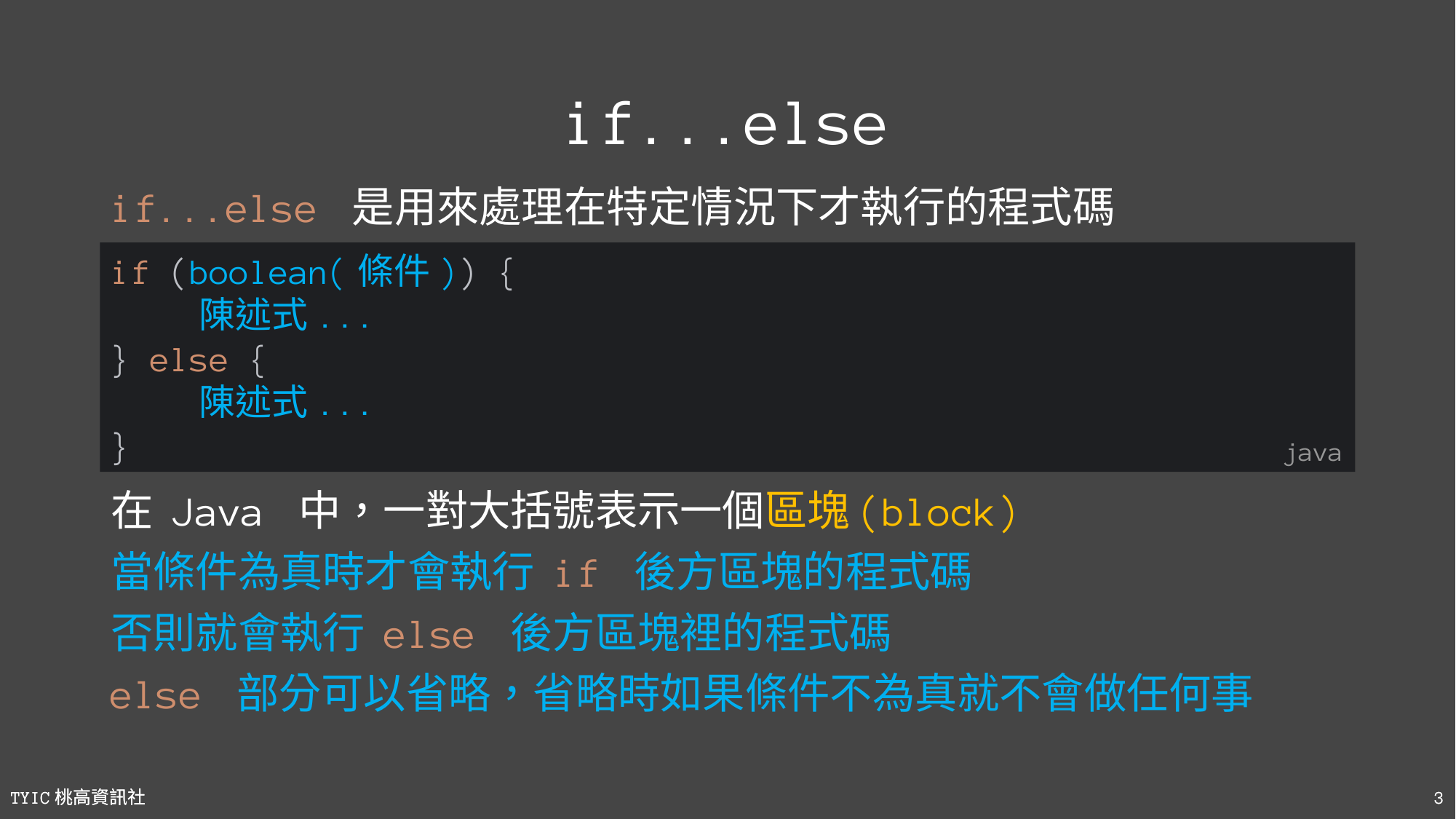

# if...else
if...else 是用來處理在特定情況下才執行的程式碼
if (boolean(條件)) {
    陳述式...
} else {
    陳述式...
}
java
在 Java 中，一對大括號表示一個區塊(block)
當條件為真時才會執行 if 後方區塊的程式碼
否則就會執行 else 後方區塊裡的程式碼
else 部分可以省略，省略時如果條件不為真就不會做任何事